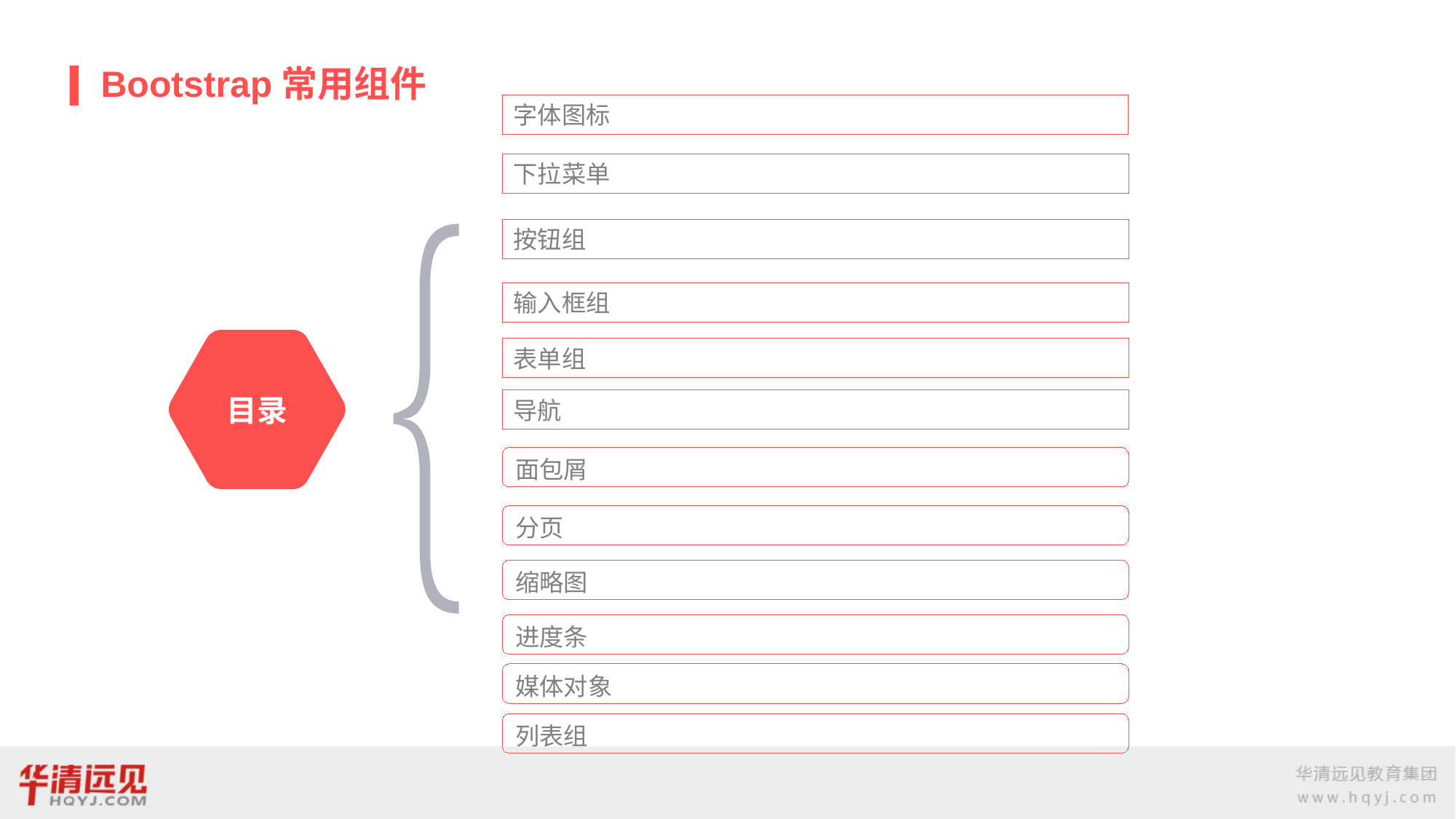

# Bootstrap常用组件
字体图标
下拉菜单
按钮组
输入框组
表单组
目录
导航
面包屑
分页
缩略图
进度条
媒体对象
列表组